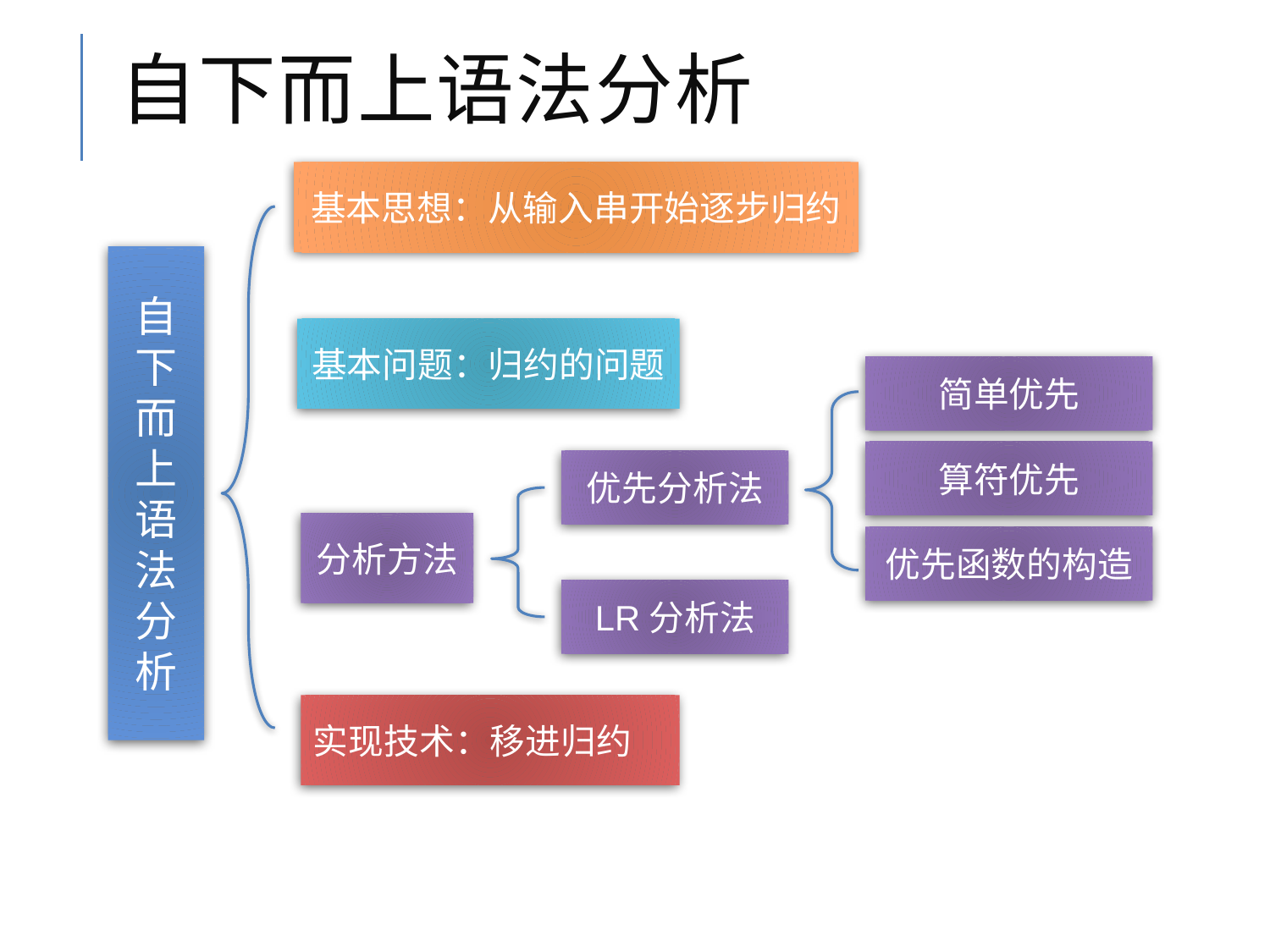

# 自下而上语法分析
基本思想：从输入串开始逐步归约

自下而上语法分析
基本问题：归约的问题
简单优先

算符优先
优先分析法

分析方法
优先函数的构造
LR分析法
实现技术：移进归约
5